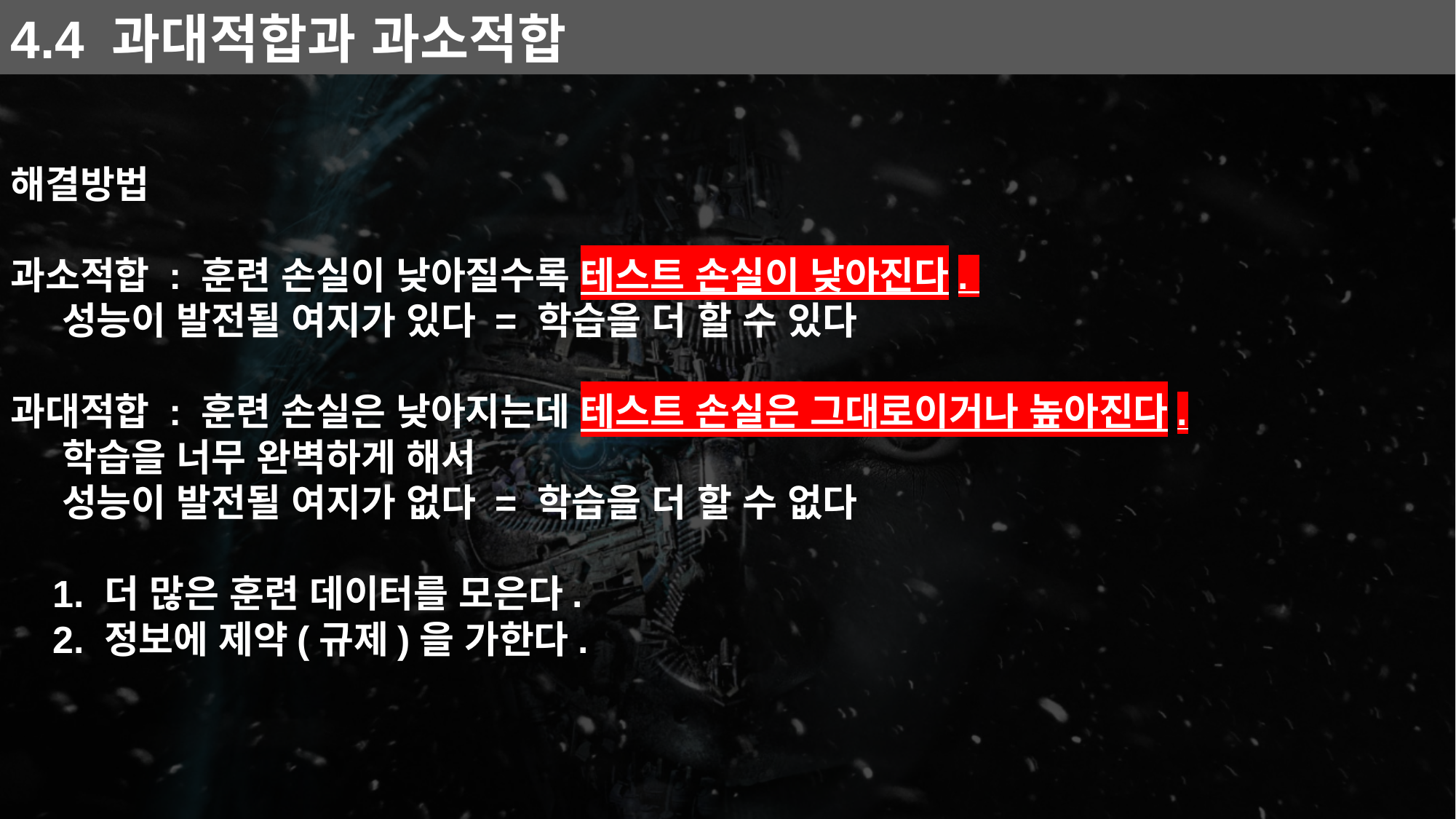

4.4 과대적합과 과소적합

해결방법

과소적합 : 훈련 손실이 낮아질수록 테스트 손실이 낮아진다.
    성능이 발전될 여지가 있다 = 학습을 더 할 수 있다

과대적합 : 훈련 손실은 낮아지는데 테스트 손실은 그대로이거나 높아진다.
    학습을 너무 완벽하게 해서
    성능이 발전될 여지가 없다 = 학습을 더 할 수 없다

    1. 더 많은 훈련 데이터를 모은다.
    2. 정보에 제약(규제)을 가한다.